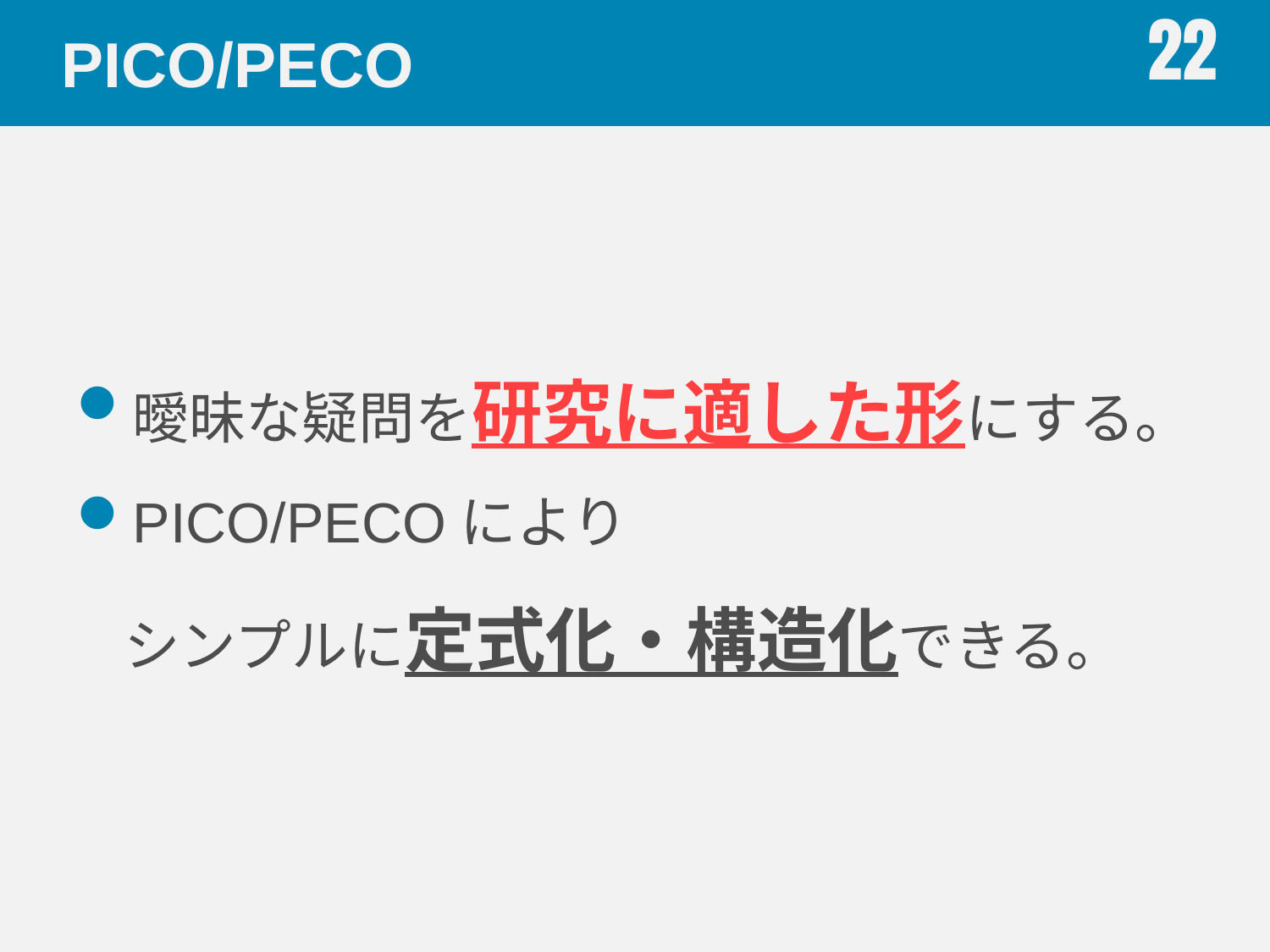

# PICO/PECO
22
曖昧な疑問を研究に適した形にする。
PICO/PECOにより
シンプルに定式化・構造化できる。